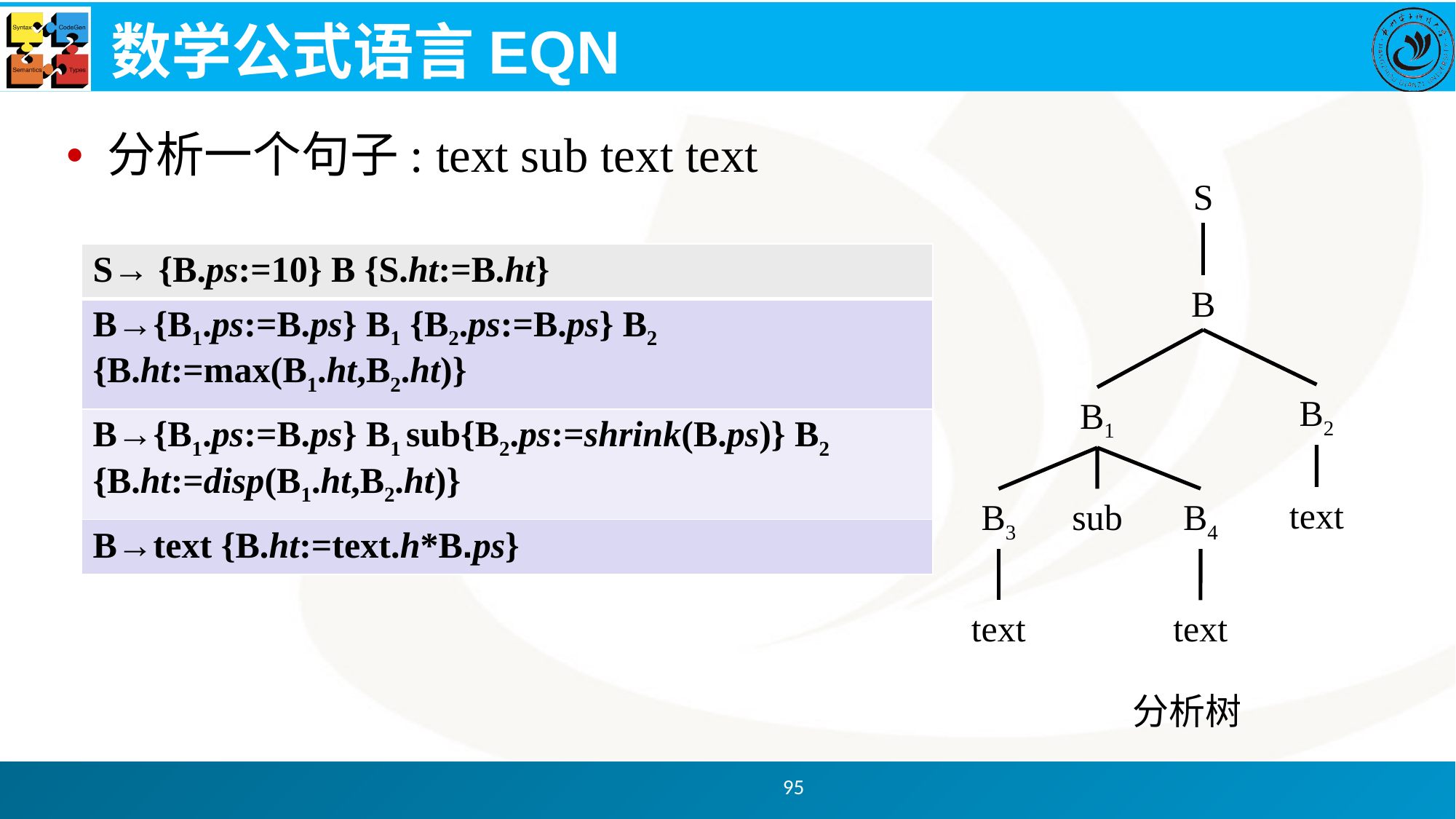

# 数学公式语言EQN
分析一个句子: text sub text text
S
B
B2
B1
text
B4
B3
sub
text
text
| S→ {B.ps:=10} B {S.ht:=B.ht} |
| --- |
| B→{B1.ps:=B.ps} B1 {B2.ps:=B.ps} B2 {B.ht:=max(B1.ht,B2.ht)} |
| B→{B1.ps:=B.ps} B1 sub{B2.ps:=shrink(B.ps)} B2 {B.ht:=disp(B1.ht,B2.ht)} |
| B→text {B.ht:=text.h\*B.ps} |
分析树
95